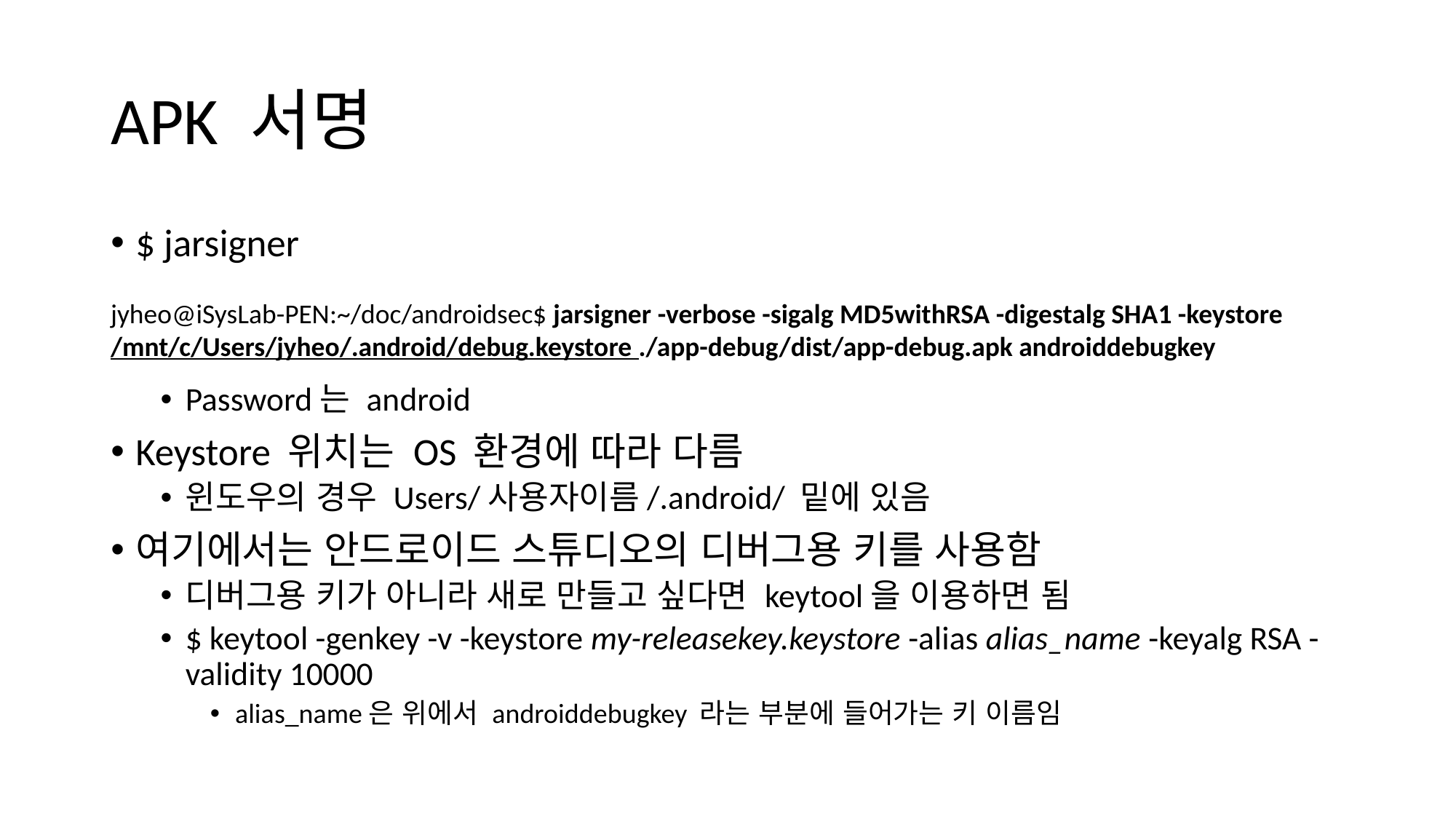

# APK 서명
$ jarsigner

Password는 android
Keystore 위치는 OS 환경에 따라 다름
윈도우의 경우 Users/사용자이름/.android/ 밑에 있음
여기에서는 안드로이드 스튜디오의 디버그용 키를 사용함
디버그용 키가 아니라 새로 만들고 싶다면 keytool을 이용하면 됨
$ keytool -genkey -v -keystore my-releasekey.keystore -alias alias_name -keyalg RSA -validity 10000
alias_name은 위에서 androiddebugkey 라는 부분에 들어가는 키 이름임

jyheo@iSysLab-PEN:~/doc/androidsec$ jarsigner -verbose -sigalg MD5withRSA -digestalg SHA1 -keystore /mnt/c/Users/jyheo/.android/debug.keystore ./app-debug/dist/app-debug.apk androiddebugkey